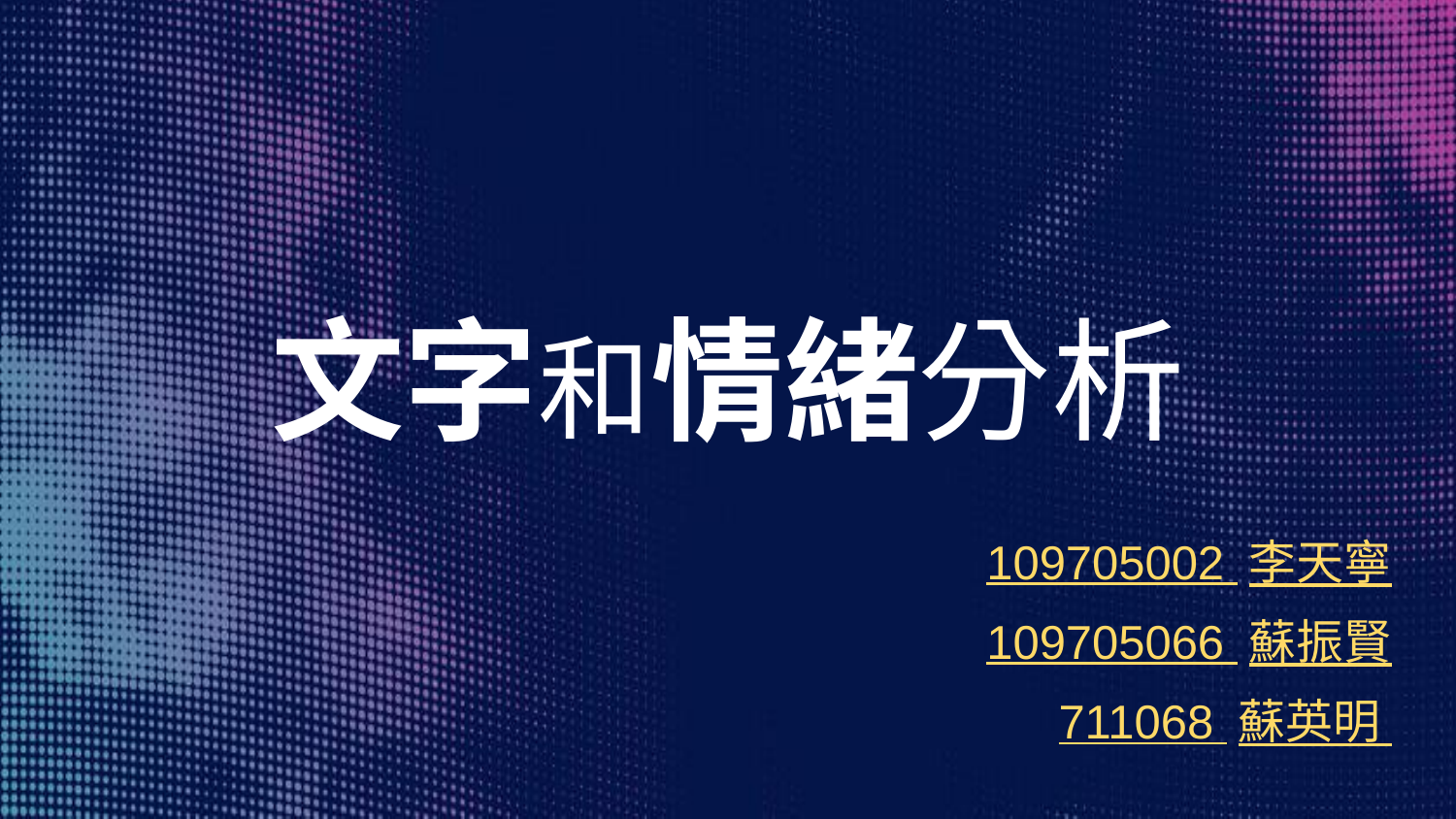

# 文字和情緒分析
109705002 李天寧
109705066 蘇振賢
711068 蘇英明